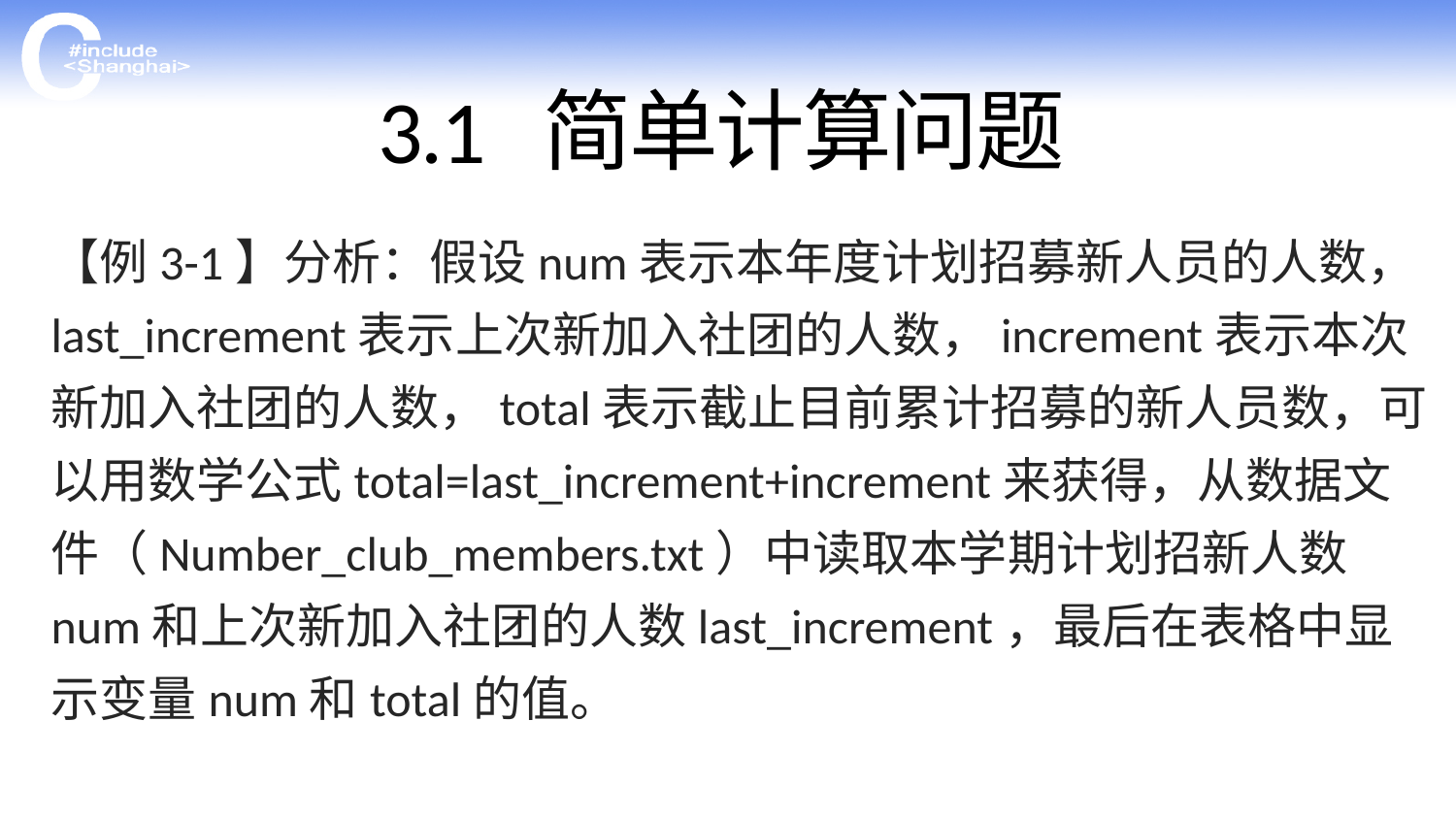

# 3.1  简单计算问题
【例3-1】分析：假设num表示本年度计划招募新人员的人数， last_increment表示上次新加入社团的人数，increment表示本次新加入社团的人数，total表示截止目前累计招募的新人员数，可以用数学公式total=last_increment+increment来获得，从数据文件（Number_club_members.txt）中读取本学期计划招新人数num和上次新加入社团的人数last_increment，最后在表格中显示变量num和total的值。